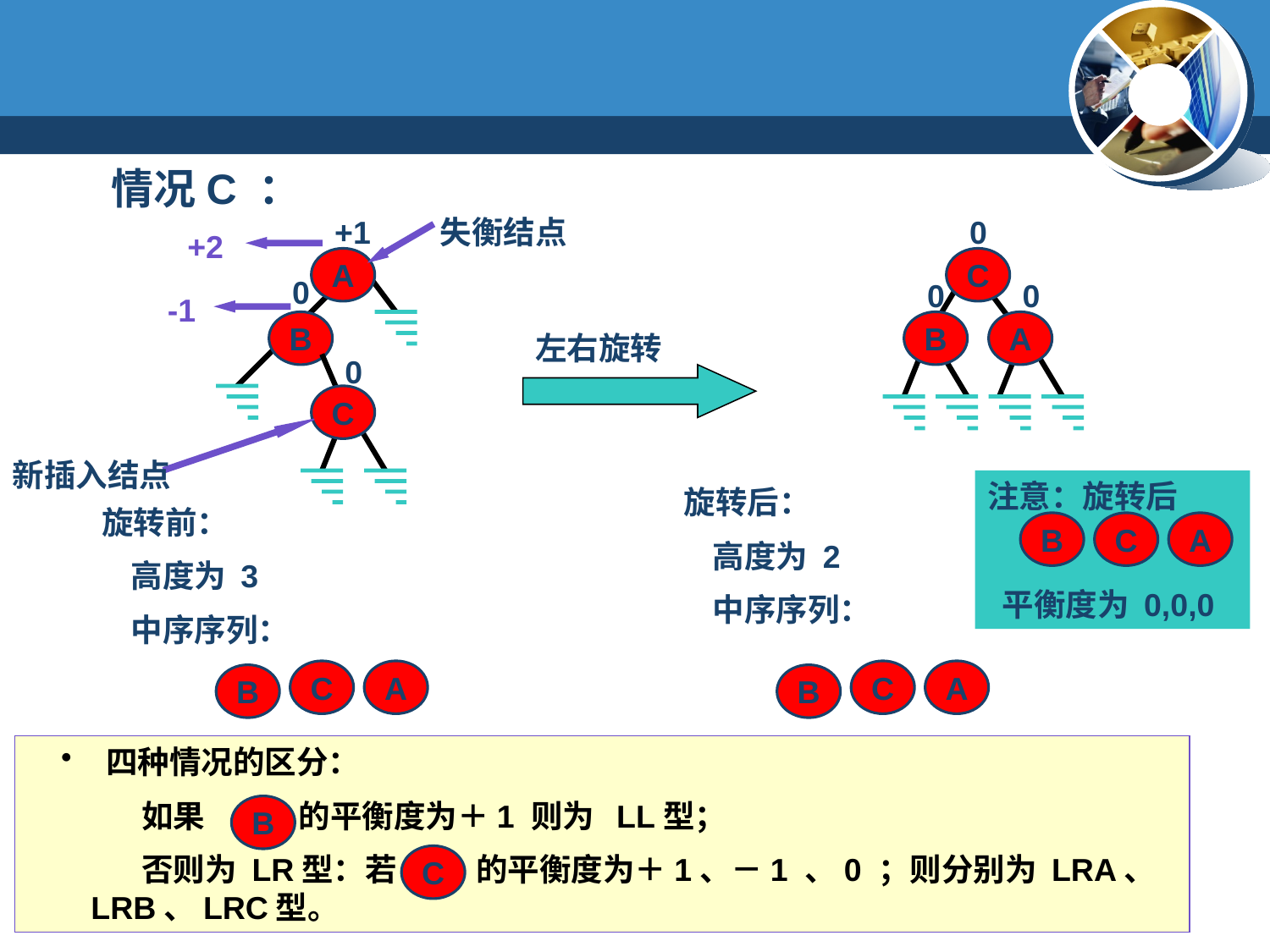

情况C ：
+1
失衡结点
0
+2

A
C
0

0

0
-1

B

B
A
左右旋转

0

C

新插入结点

注意：旋转后

 平衡度为 0,0,0
旋转后：
   高度为 2
   中序序列：
旋转前：
   高度为 3
   中序序列：
B
C
A
C
A
C
A
B
B
 四种情况的区分：
      如果             的平衡度为＋1 则为  LL型；
      否则为 LR型：若           的平衡度为＋1、－1 、0 ；则分别为 LRA、LRB、LRC型。
B
C